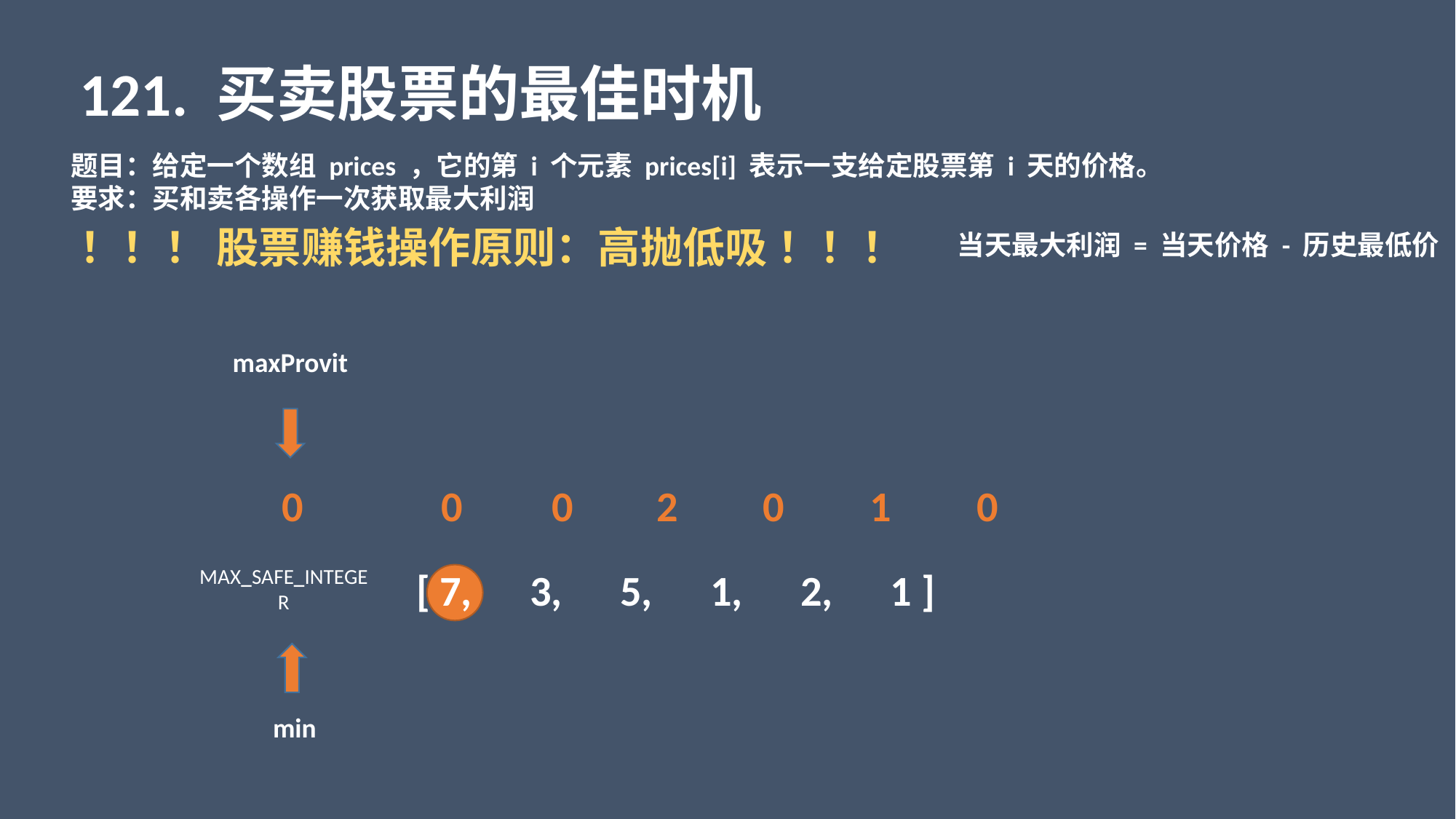

121. 买卖股票的最佳时机
题目：给定一个数组 prices ，它的第 i 个元素 prices[i] 表示一支给定股票第 i 天的价格。
要求：买和卖各操作一次获取最大利润
！！！ 股票赚钱操作原则：高抛低吸 ！！！
当天最大利润 = 当天价格 - 历史最低价
maxProvit

0
0
0
2
0
1
0
MAX_SAFE_INTEGER
[ 7,      3,      5,      1,      2,      1 ]

min
1